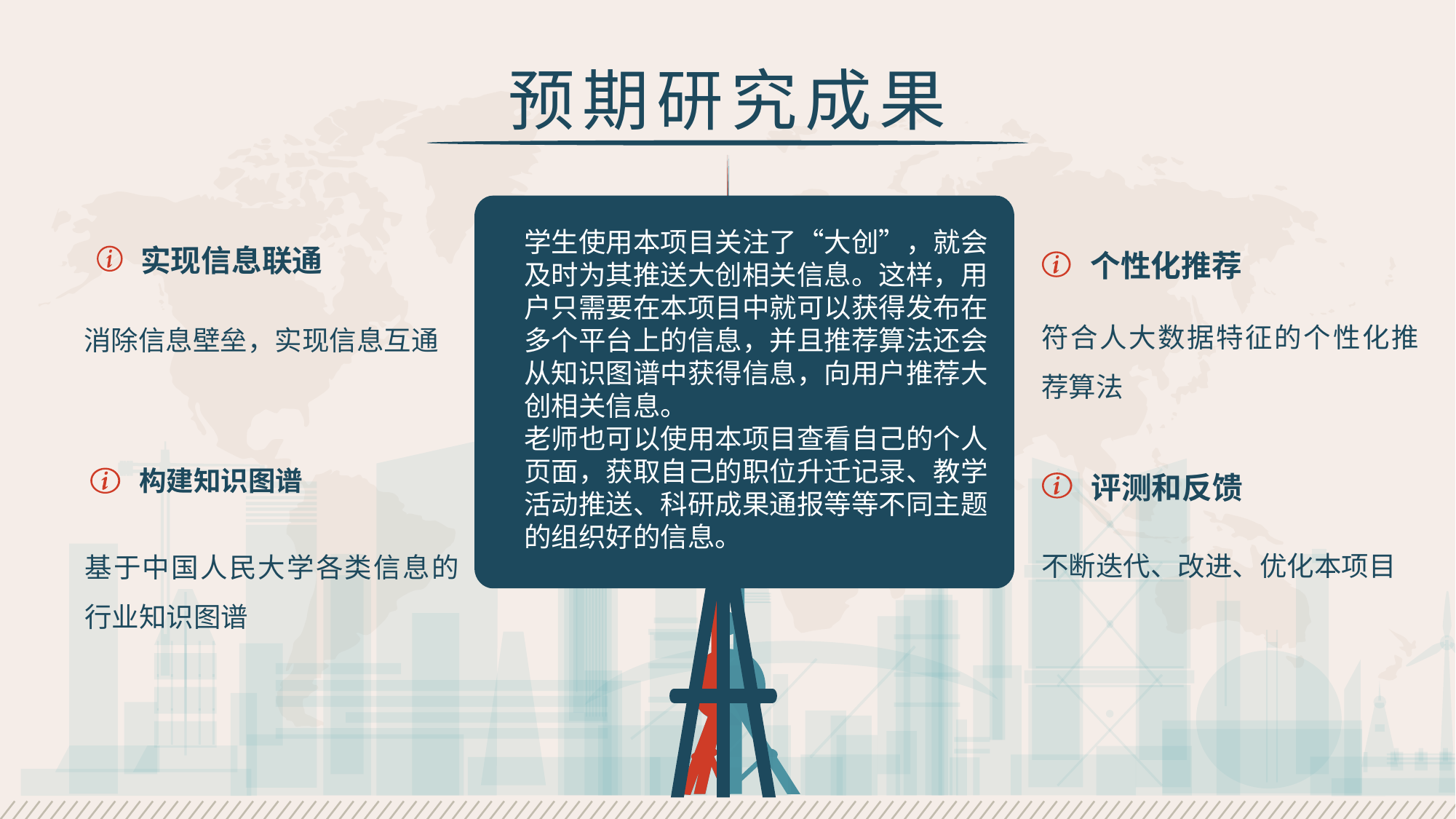

预期研究成果

学生使用本项目关注了“大创”，就会及时为其推送大创相关信息。这样，用户只需要在本项目中就可以获得发布在多个平台上的信息，并且推荐算法还会从知识图谱中获得信息，向用户推荐大创相关信息。
老师也可以使用本项目查看自己的个人页面，获取自己的职位升迁记录、教学活动推送、科研成果通报等等不同主题的组织好的信息。
实现信息联通

个性化推荐

符合人大数据特征的个性化推荐算法
消除信息壁垒，实现信息互通

构建知识图谱

评测和反馈

基于中国人民大学各类信息的行业知识图谱
不断迭代、改进、优化本项目